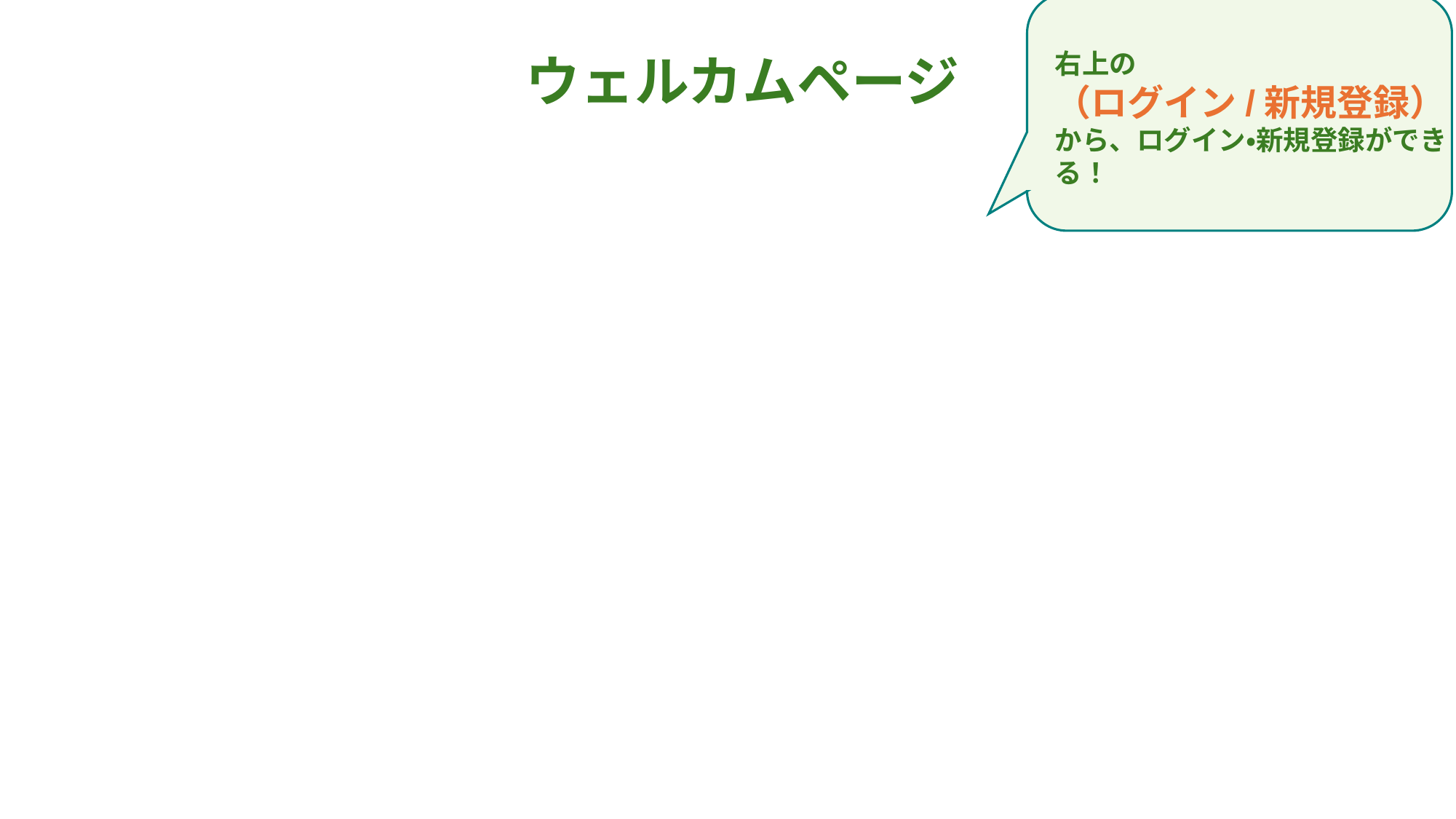

ウェルカムページ
右上の
（ログイン/新規登録）から、ログイン・新規登録ができる！